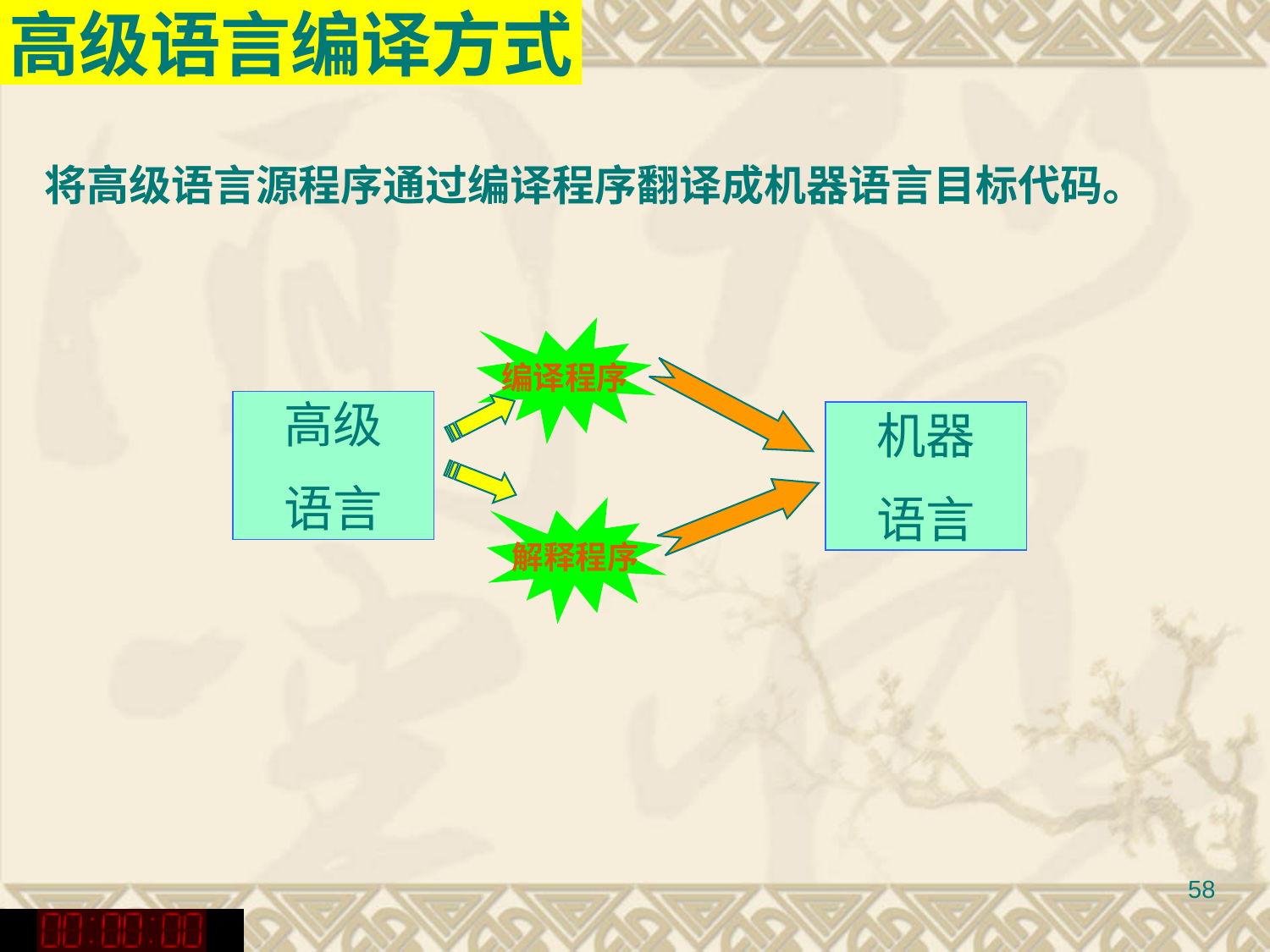

高级语言编译方式
将高级语言源程序通过编译程序翻译成机器语言目标代码。
编译程序

高级
语言

机器
语言

解释程序
58